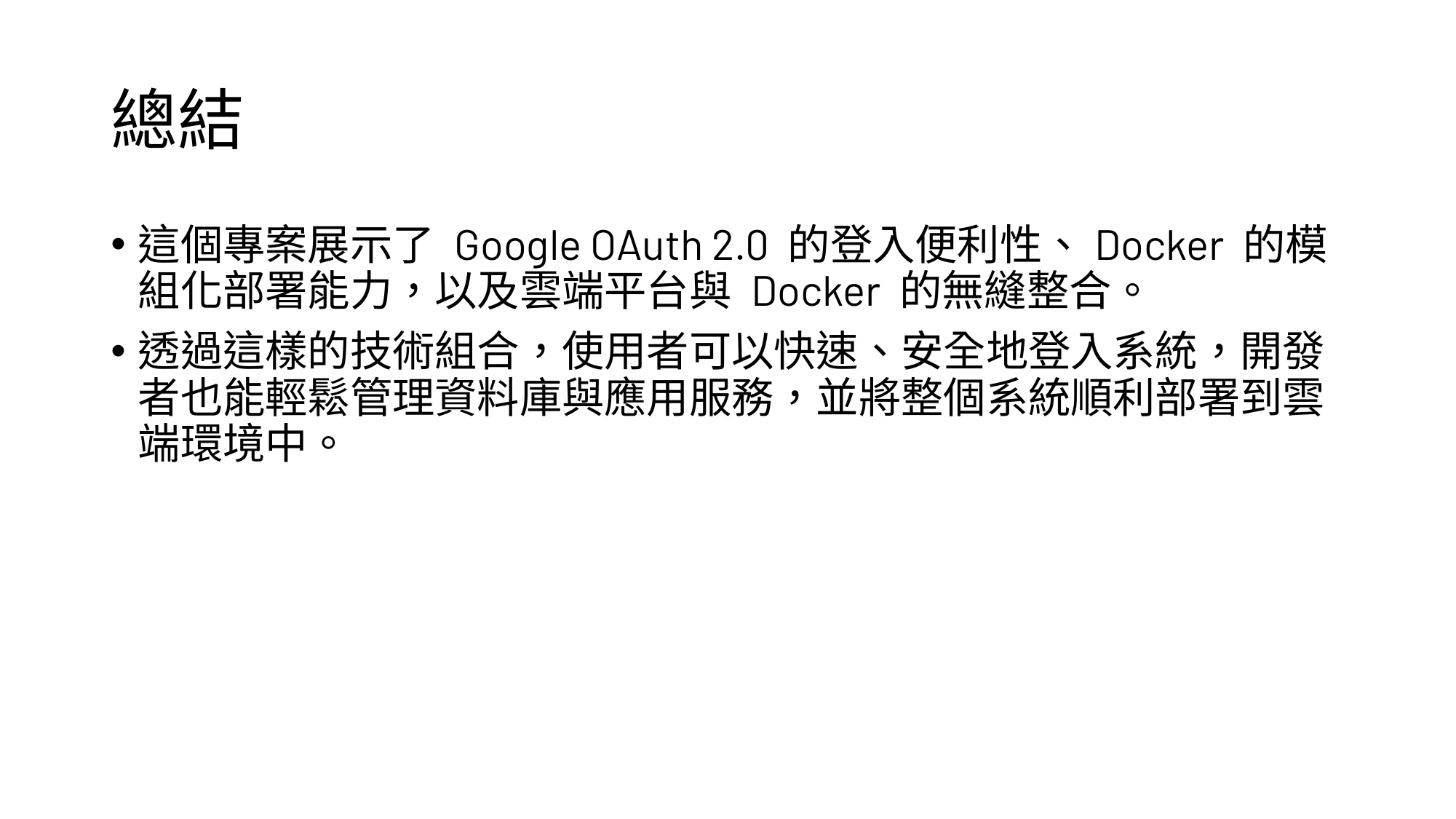

# 總結
這個專案展示了 Google OAuth 2.0 的登入便利性、Docker 的模組化部署能力，以及雲端平台與 Docker 的無縫整合。
透過這樣的技術組合，使用者可以快速、安全地登入系統，開發者也能輕鬆管理資料庫與應用服務，並將整個系統順利部署到雲端環境中。